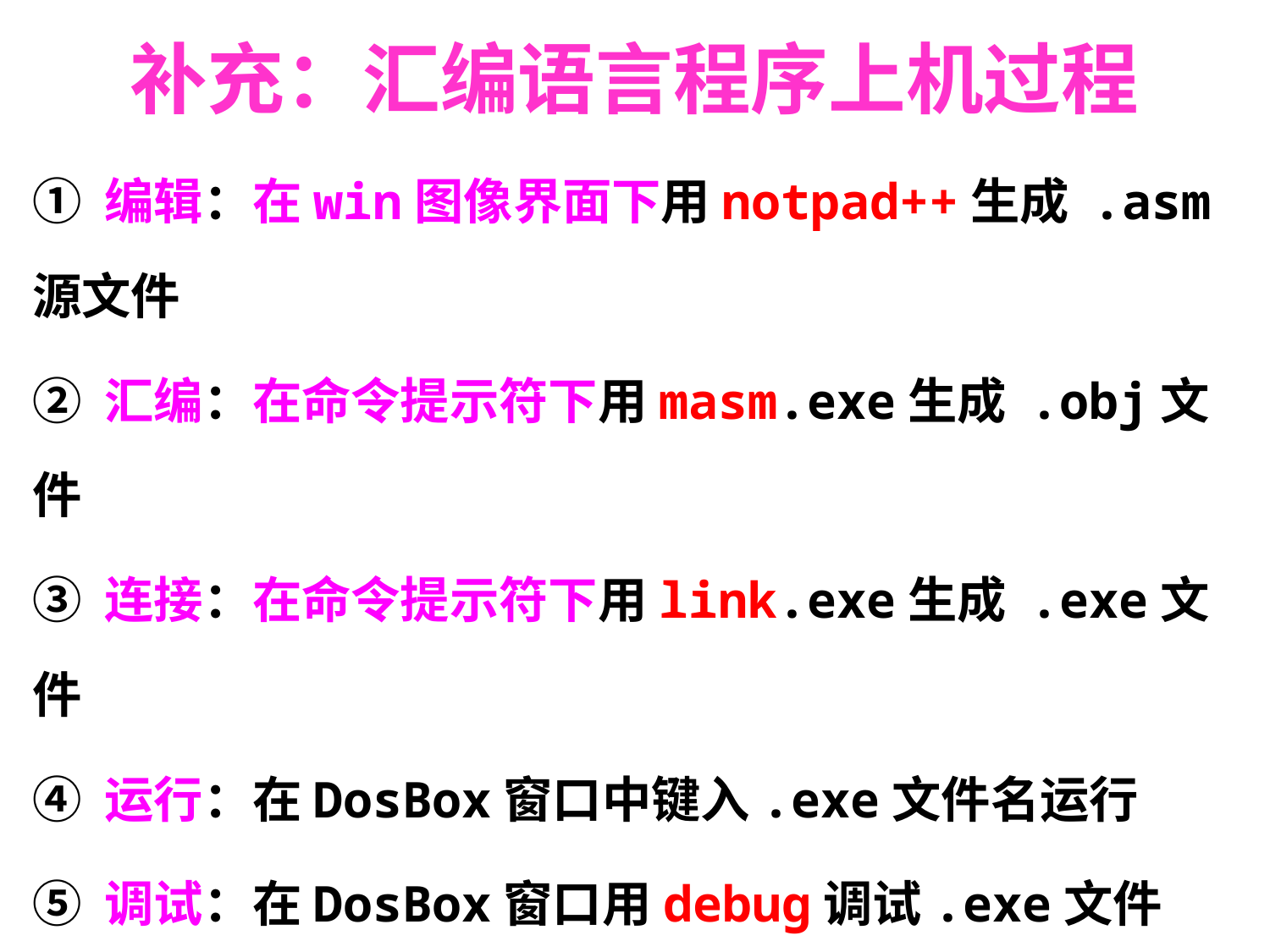

# 补充：汇编语言程序上机过程
① 编辑：在win图像界面下用notpad++生成 .asm源文件
② 汇编：在命令提示符下用masm.exe生成 .obj文件
③ 连接：在命令提示符下用link.exe生成 .exe文件
④ 运行：在DosBox窗口中键入.exe文件名运行
⑤ 调试：在DosBox窗口用debug调试.exe文件